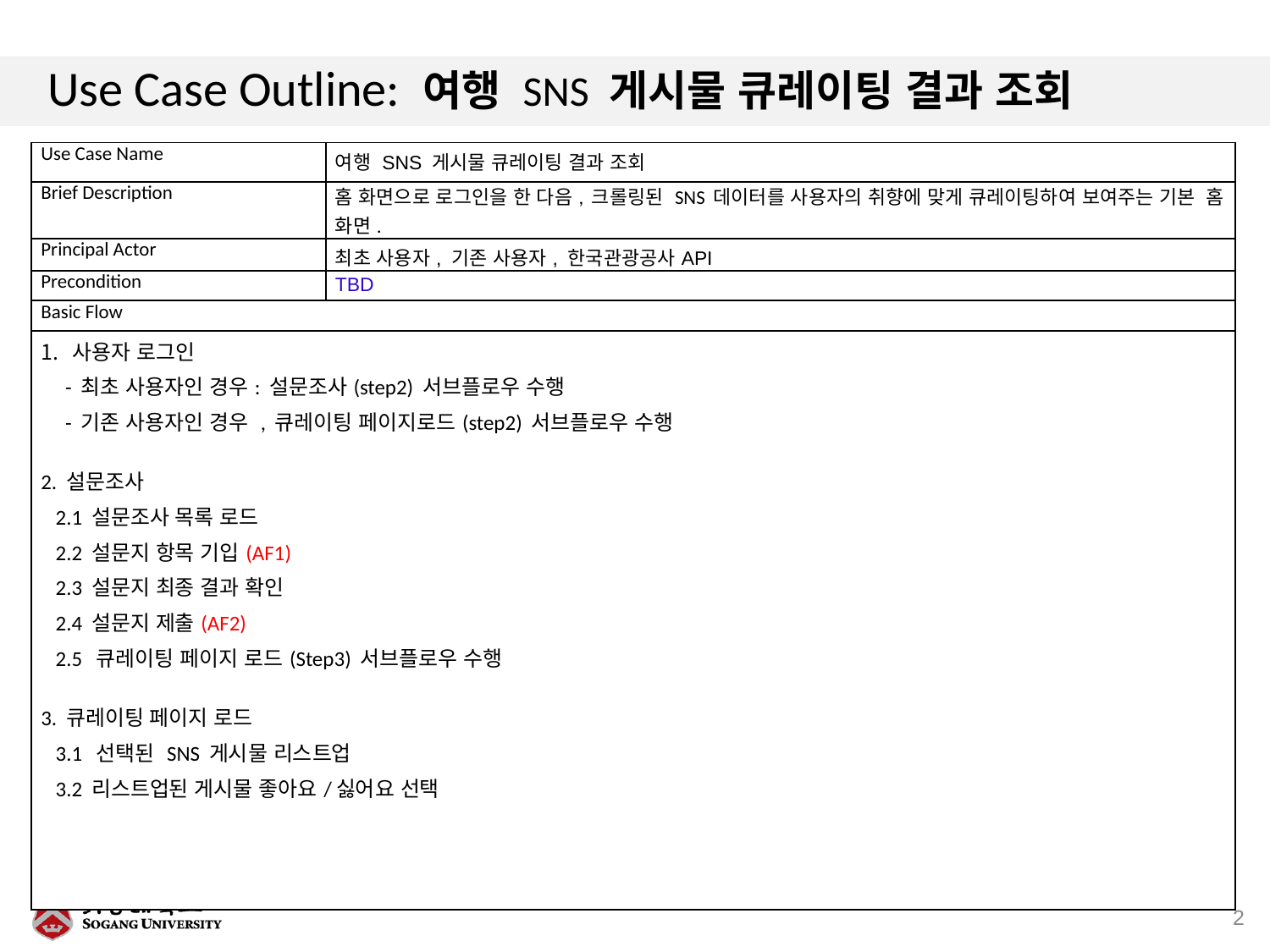

# Use Case Outline: 여행 SNS 게시물 큐레이팅 결과 조회
| Use Case Name | 여행 SNS 게시물 큐레이팅 결과 조회 |
| --- | --- |
| Brief Description | 홈 화면으로 로그인을 한 다음, 크롤링된 SNS 데이터를 사용자의 취향에 맞게 큐레이팅하여 보여주는 기본 홈 화면. |
| Principal Actor | 최초 사용자, 기존 사용자, 한국관광공사API |
| Precondition | TBD |
| Basic Flow |  |
| 사용자 로그인 - 최초 사용자인 경우: 설문조사(step2) 서브플로우 수행 - 기존 사용자인 경우 , 큐레이팅 페이지로드(step2) 서브플로우 수행 2. 설문조사 2.1 설문조사 목록 로드 2.2 설문지 항목 기입(AF1) 2.3 설문지 최종 결과 확인 2.4 설문지 제출(AF2) 2.5 큐레이팅 페이지 로드(Step3) 서브플로우 수행 3. 큐레이팅 페이지 로드 3.1 선택된 SNS 게시물 리스트업 3.2 리스트업된 게시물 좋아요/싫어요 선택 |  |
2